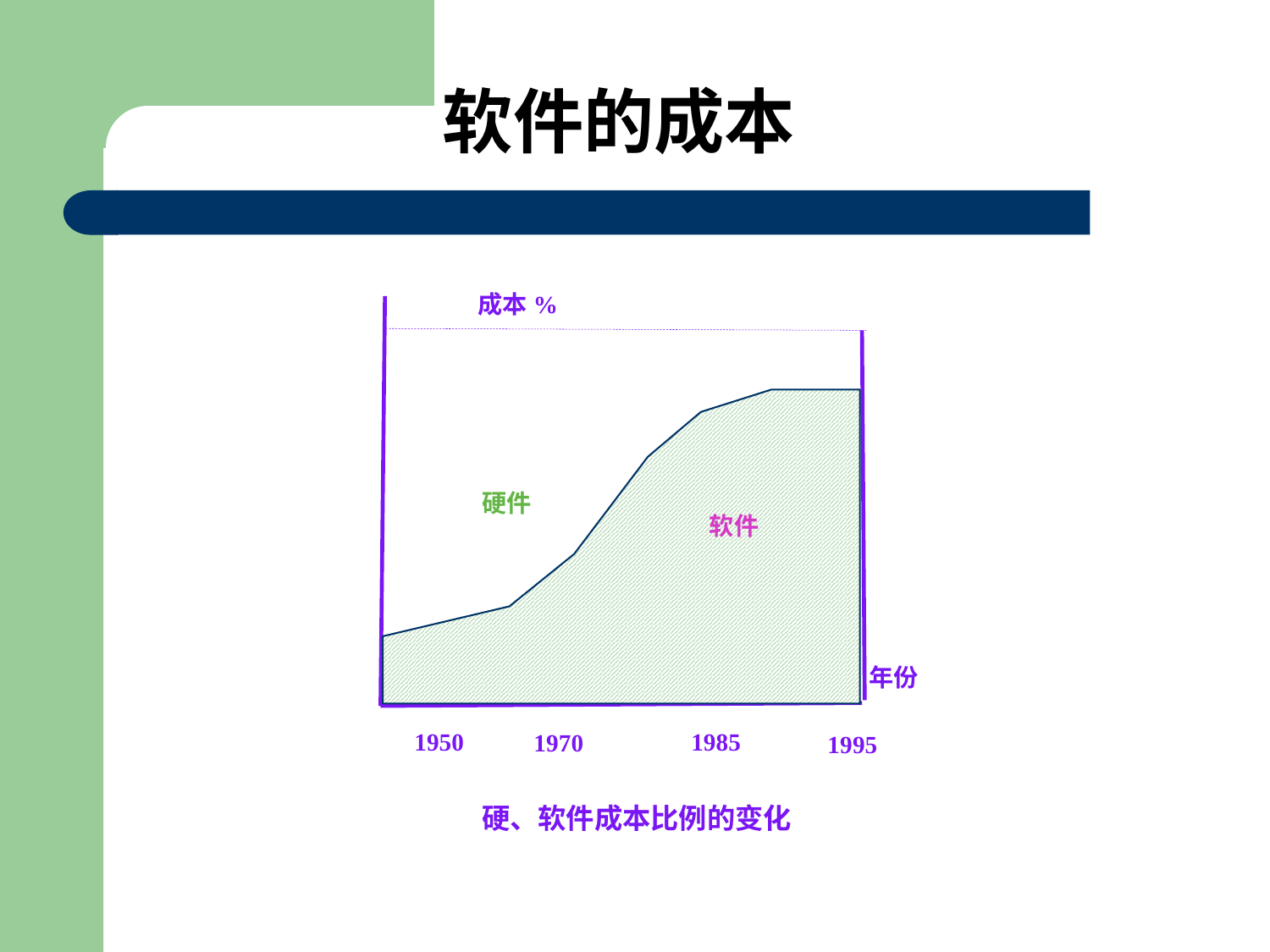

# 软件的成本
成本%

硬件
软件
年份

1950
1985
1970
1995
硬、软件成本比例的变化